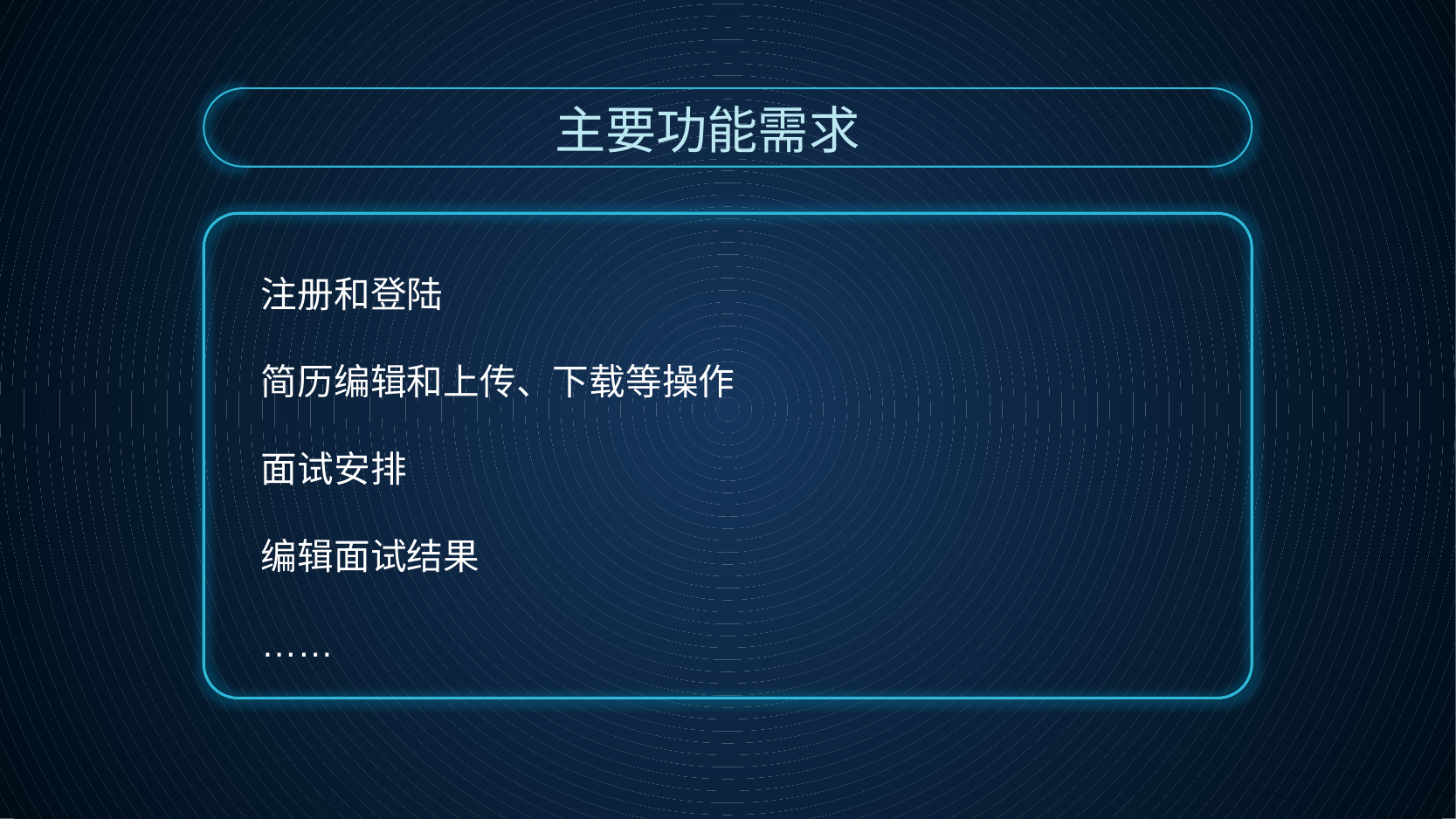

主要功能需求

注册和登陆

简历编辑和上传、下载等操作

面试安排

编辑面试结果

……